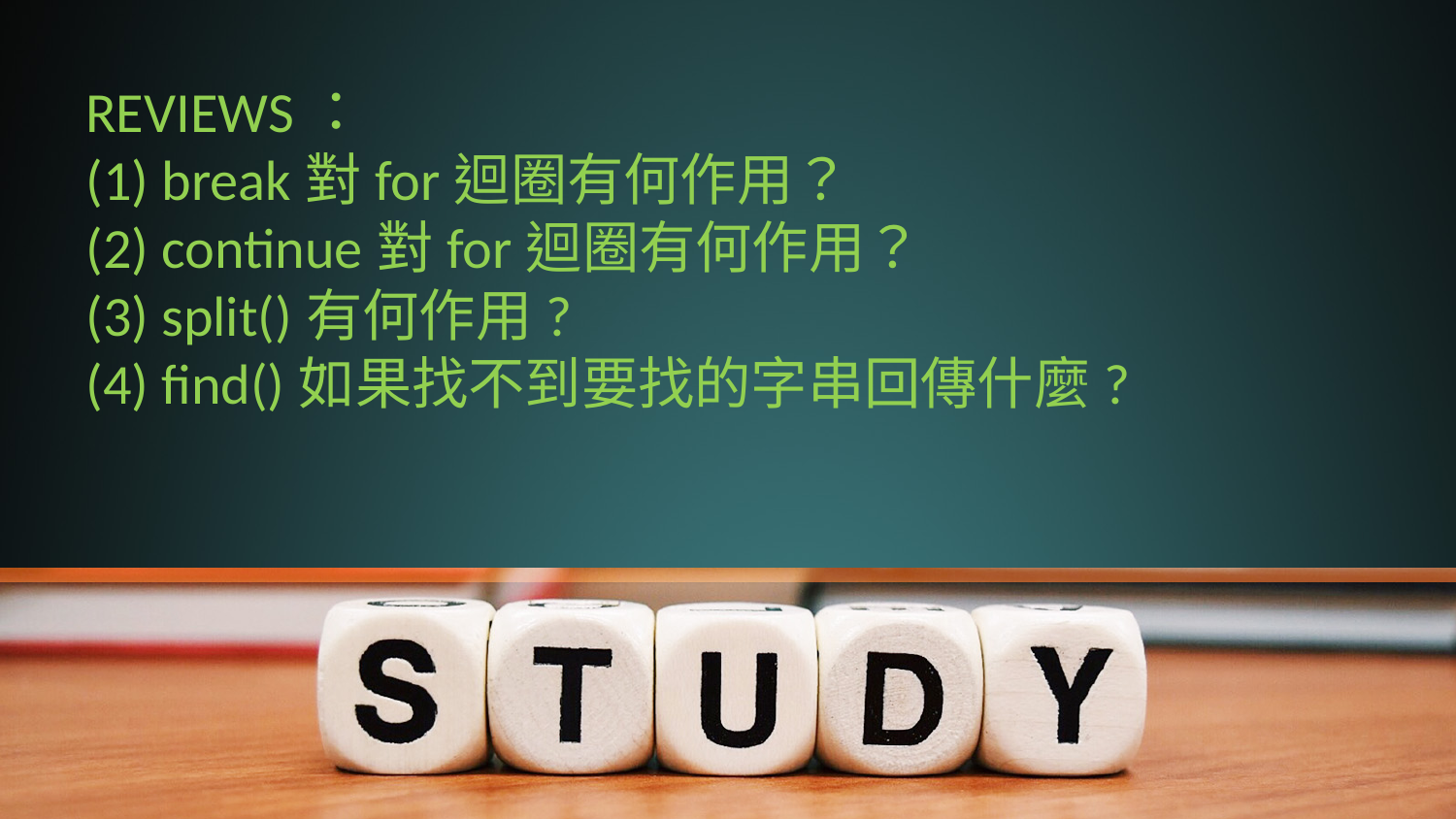

REVIEWS：
(1) break對for迴圈有何作用？
(2) continue對for迴圈有何作用？
(3) split()有何作用?
(4) find()如果找不到要找的字串回傳什麼?